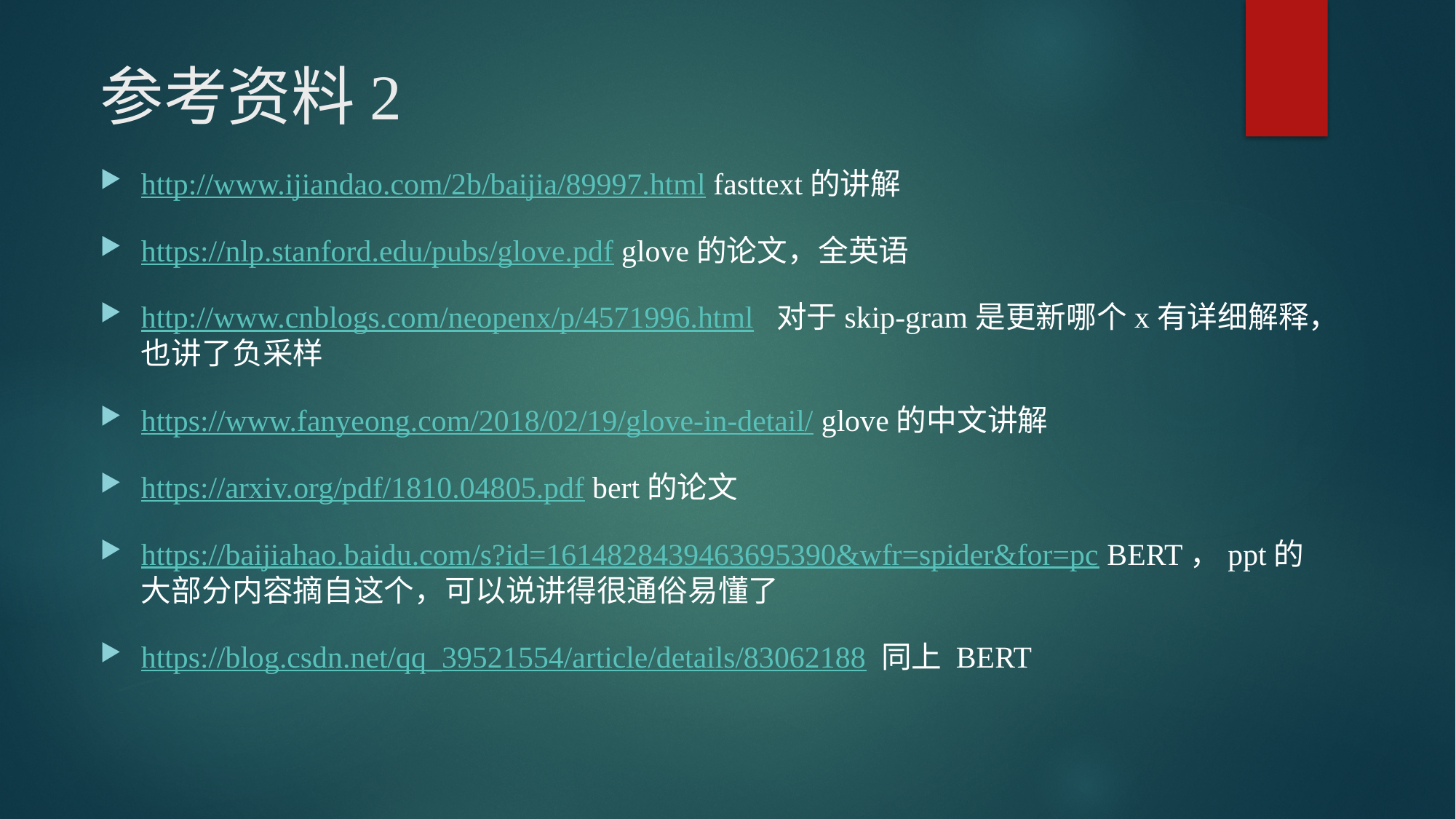

# 参考资料2
http://www.ijiandao.com/2b/baijia/89997.html fasttext的讲解
https://nlp.stanford.edu/pubs/glove.pdf glove的论文，全英语
http://www.cnblogs.com/neopenx/p/4571996.html  对于skip-gram是更新哪个x有详细解释，也讲了负采样
https://www.fanyeong.com/2018/02/19/glove-in-detail/ glove的中文讲解
https://arxiv.org/pdf/1810.04805.pdf bert的论文
https://baijiahao.baidu.com/s?id=1614828439463695390&wfr=spider&for=pc BERT，ppt的大部分内容摘自这个，可以说讲得很通俗易懂了
https://blog.csdn.net/qq_39521554/article/details/83062188 同上 BERT